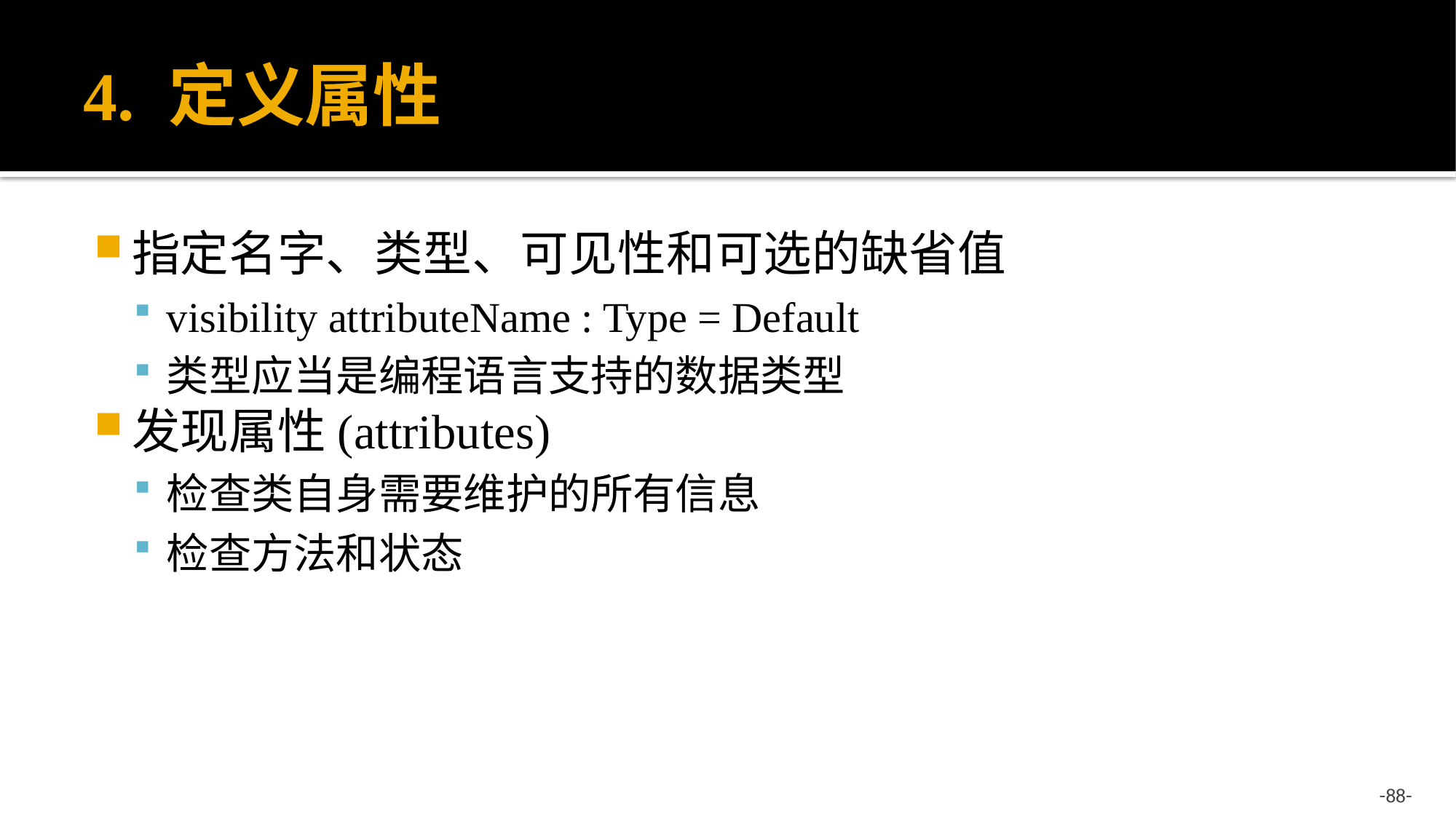

# 4. 定义属性
指定名字、类型、可见性和可选的缺省值
visibility attributeName : Type = Default
类型应当是编程语言支持的数据类型
发现属性(attributes)
检查类自身需要维护的所有信息
检查方法和状态

-88-